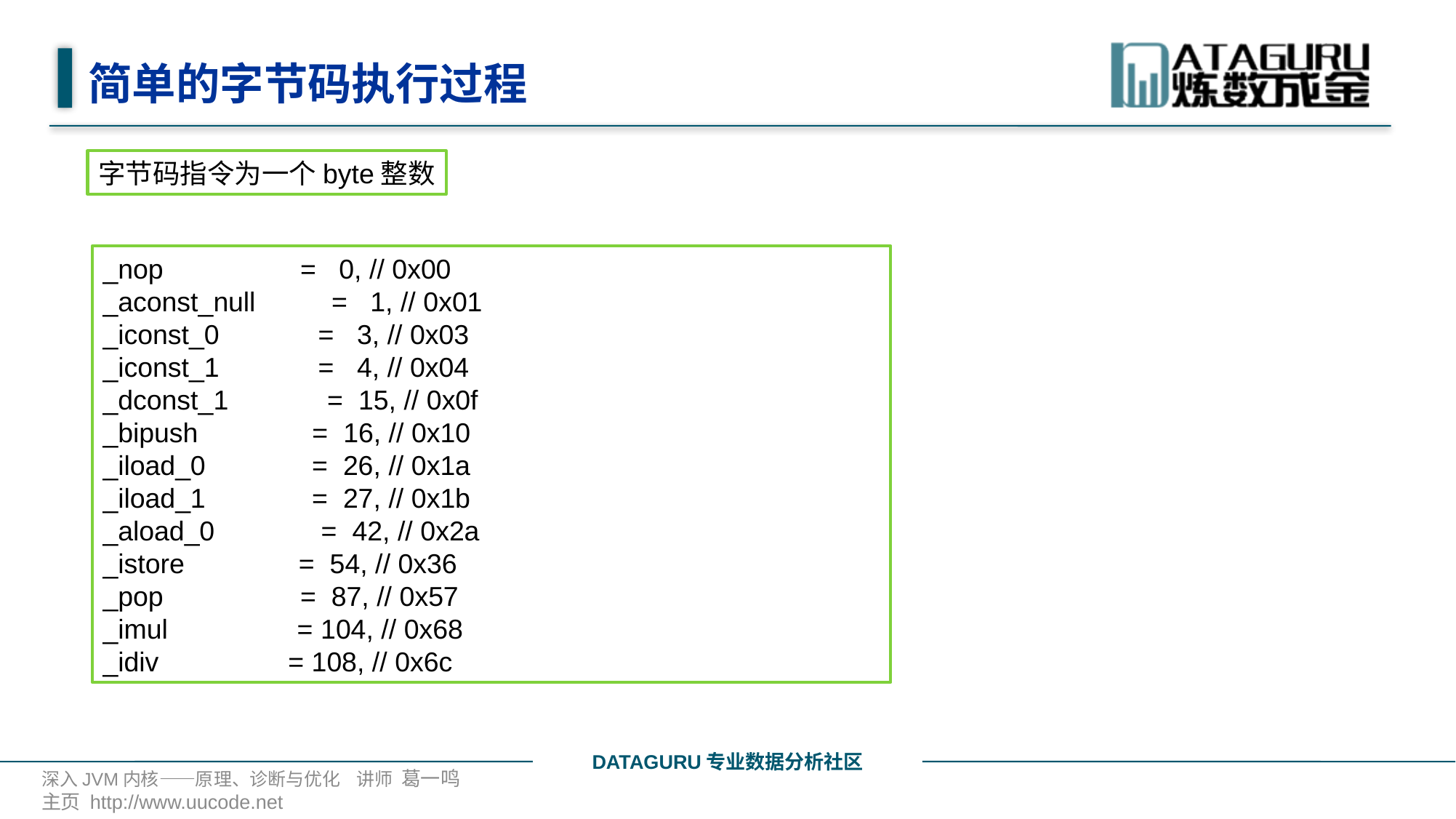

# 简单的字节码执行过程
字节码指令为一个byte整数
_nop                  =   0, // 0x00
_aconst_null          =   1, // 0x01
_iconst_0             =   3, // 0x03
_iconst_1             =   4, // 0x04
_dconst_1             =  15, // 0x0f
_bipush               =  16, // 0x10
_iload_0              =  26, // 0x1a
_iload_1              =  27, // 0x1b
_aload_0              =  42, // 0x2a
_istore               =  54, // 0x36
_pop                  =  87, // 0x57
_imul                 = 104, // 0x68
_idiv                 = 108, // 0x6c